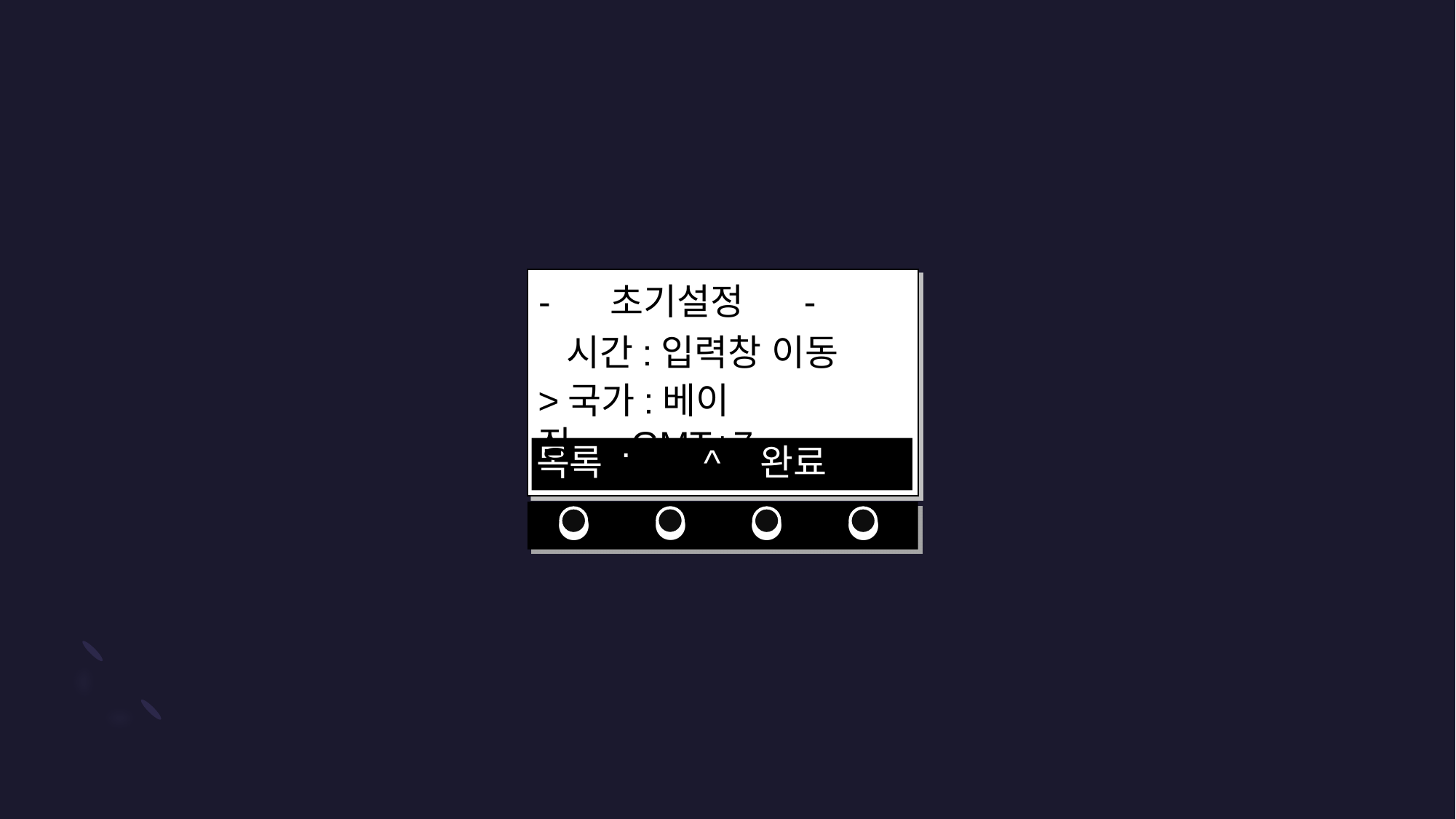

-     초기설정     -
 시간:입력창 이동
>국가:베이징    .GMT+7

목록         ^   완료